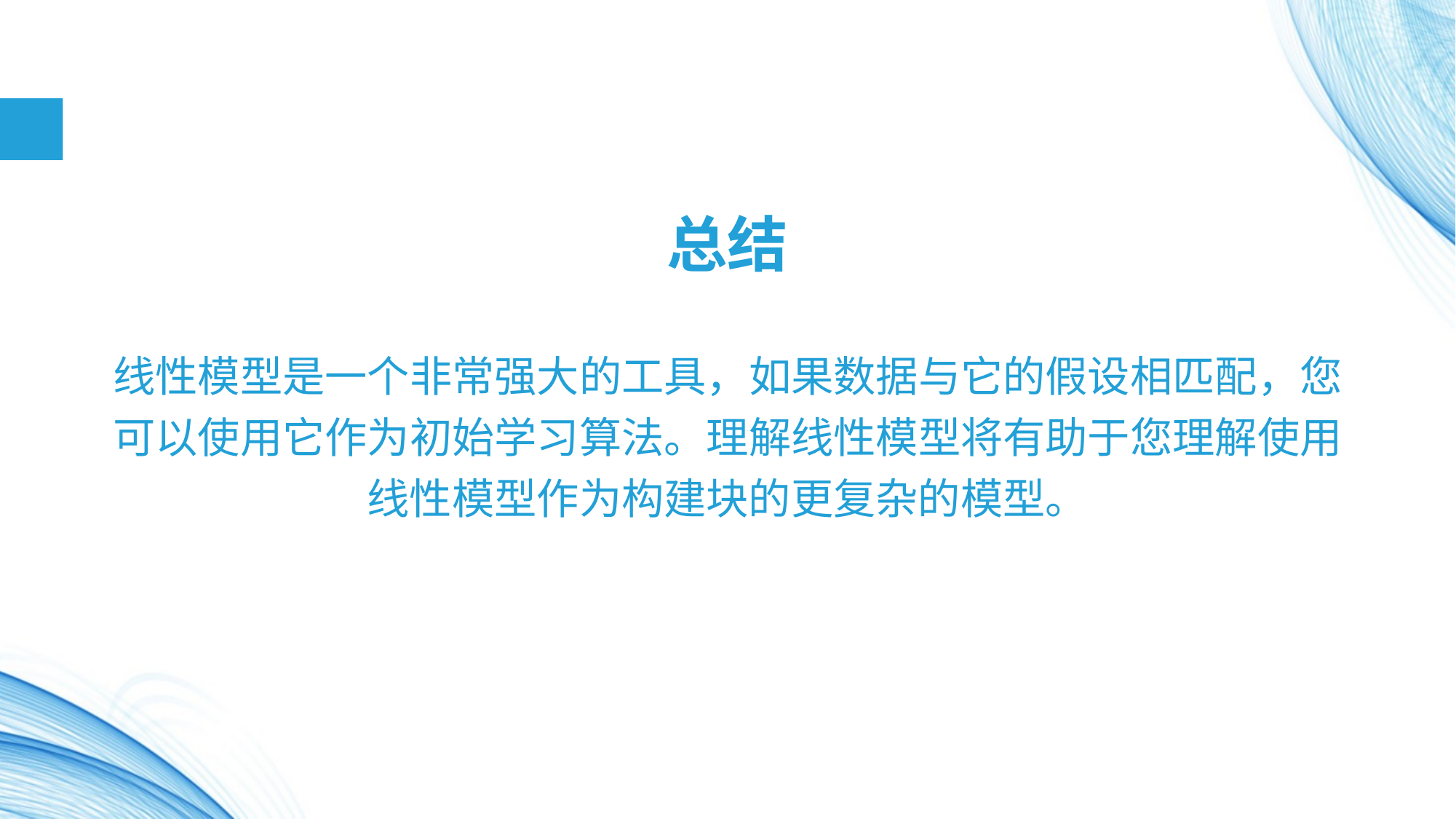

# 总结 线性模型是一个非常强大的工具，如果数据与它的假设相匹配，您可以使用它作为初始学习算法。理解线性模型将有助于您理解使用线性模型作为构建块的更复杂的模型。